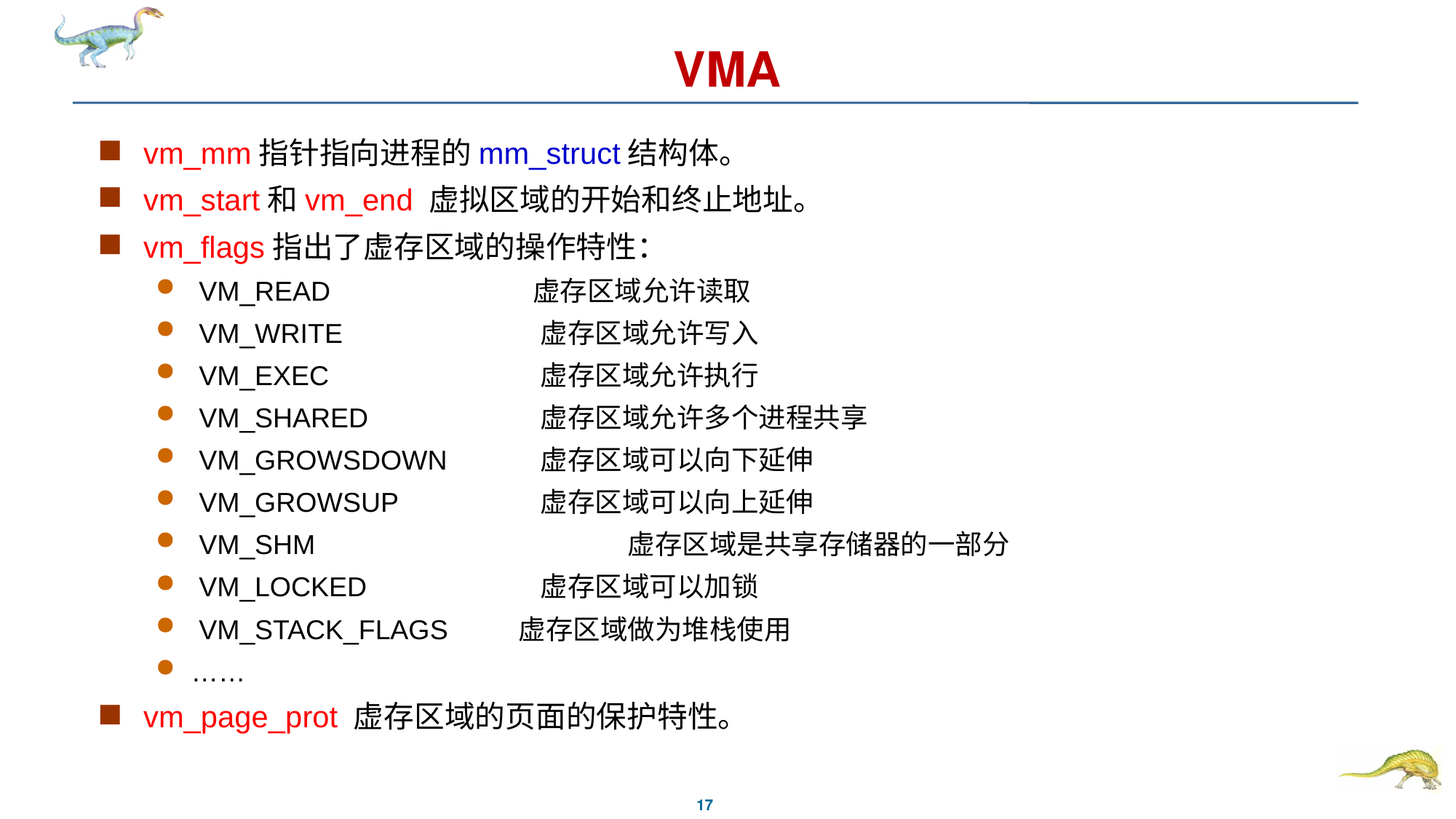

# VMA
vm_mm指针指向进程的mm_struct结构体。
vm_start和vm_end 虚拟区域的开始和终止地址。
vm_flags指出了虚存区域的操作特性：
 VM_READ	  	 虚存区域允许读取
 VM_WRITE	  	  虚存区域允许写入
 VM_EXEC	 	  虚存区域允许执行
 VM_SHARED  		  虚存区域允许多个进程共享
 VM_GROWSDOWN	  虚存区域可以向下延伸
 VM_GROWSUP		  虚存区域可以向上延伸
 VM_SHM		     	虚存区域是共享存储器的一部分
 VM_LOCKED  		  虚存区域可以加锁
 VM_STACK_FLAGS  	虚存区域做为堆栈使用
……
vm_page_prot 虚存区域的页面的保护特性。